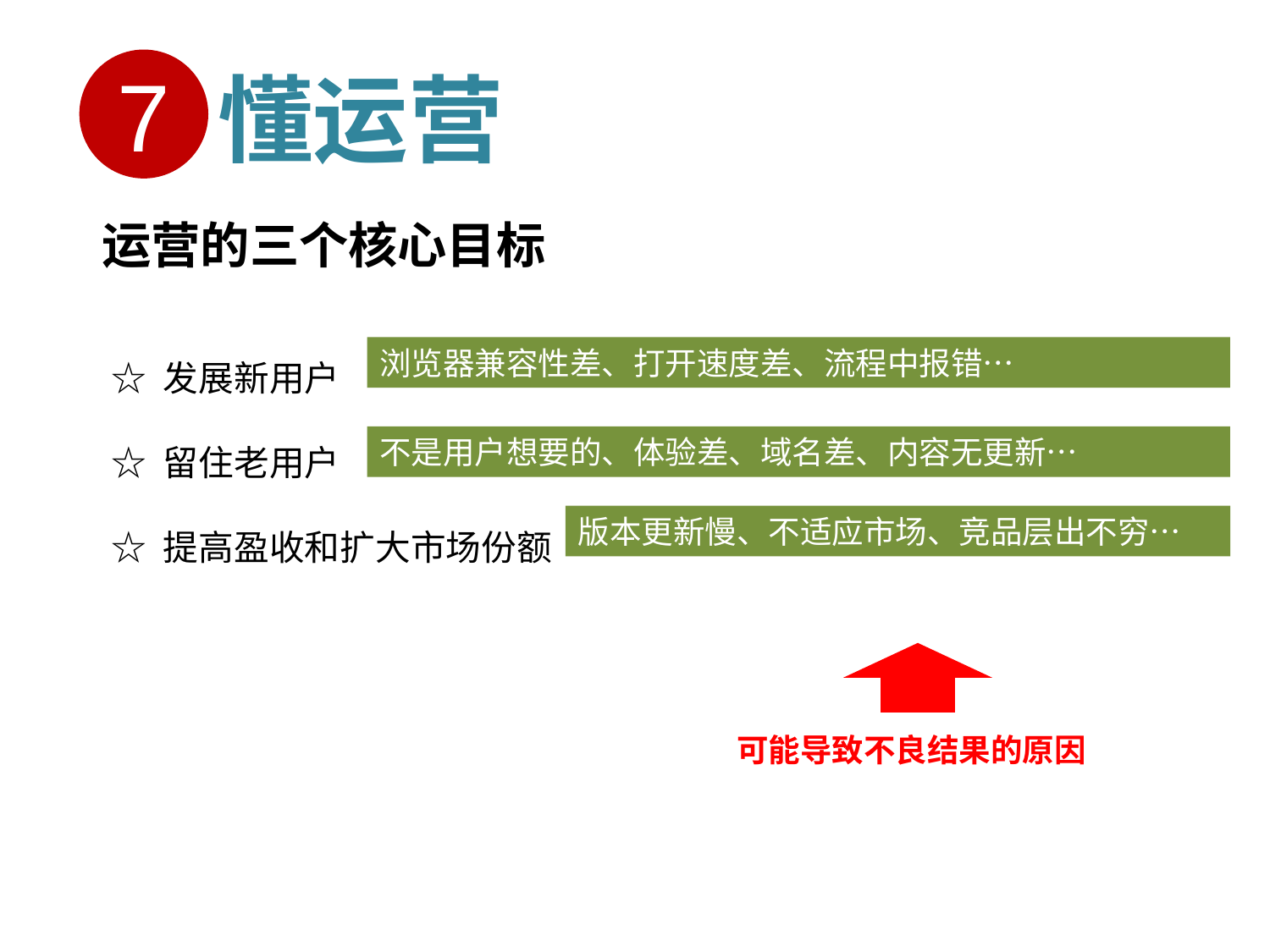

# 懂运营
7
运营的三个核心目标
☆ 发展新用户
☆ 留住老用户
☆ 提高盈收和扩大市场份额
浏览器兼容性差、打开速度差、流程中报错…
不是用户想要的、体验差、域名差、内容无更新…
版本更新慢、不适应市场、竞品层出不穷…

可能导致不良结果的原因